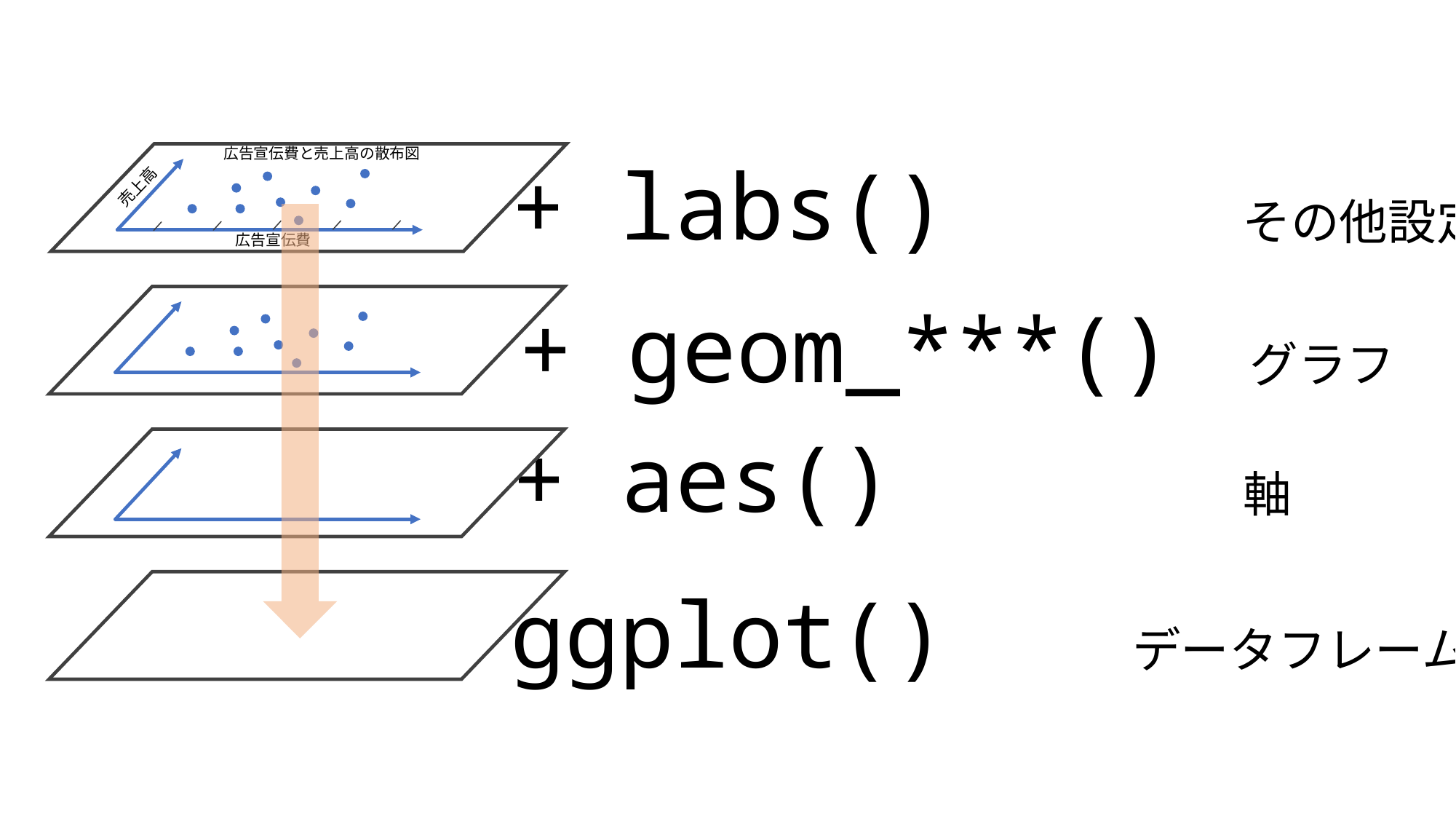

+ labs() 		 その他設定
広告宣伝費と売上高の散布図

売上高

広告宣伝費

+ geom_***() グラフ

+ aes() 		 軸

ggplot() 	 データフレーム